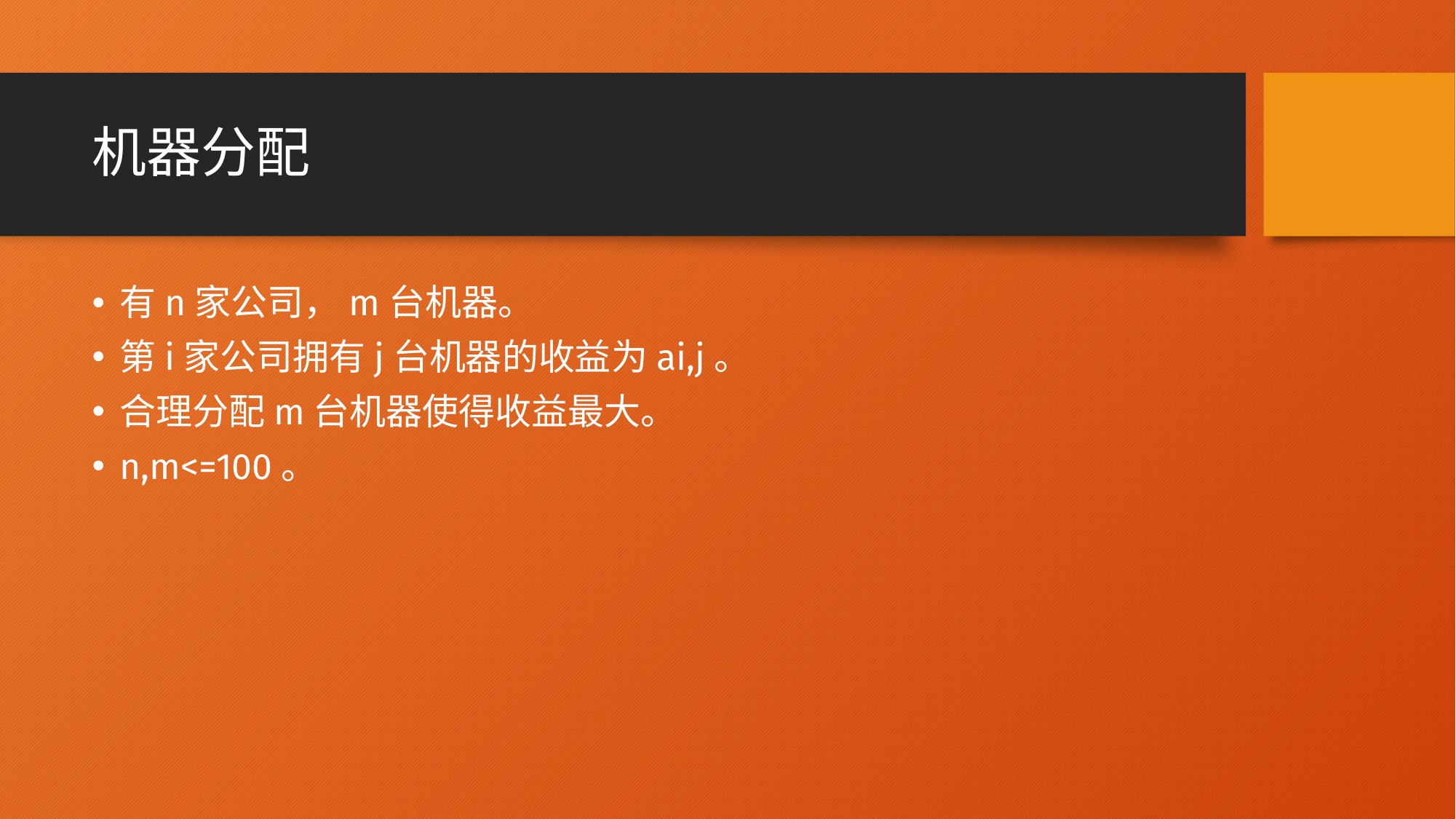

# 机器分配
有n家公司，m台机器。
第i家公司拥有j台机器的收益为ai,j。
合理分配m台机器使得收益最大。
n,m<=100。